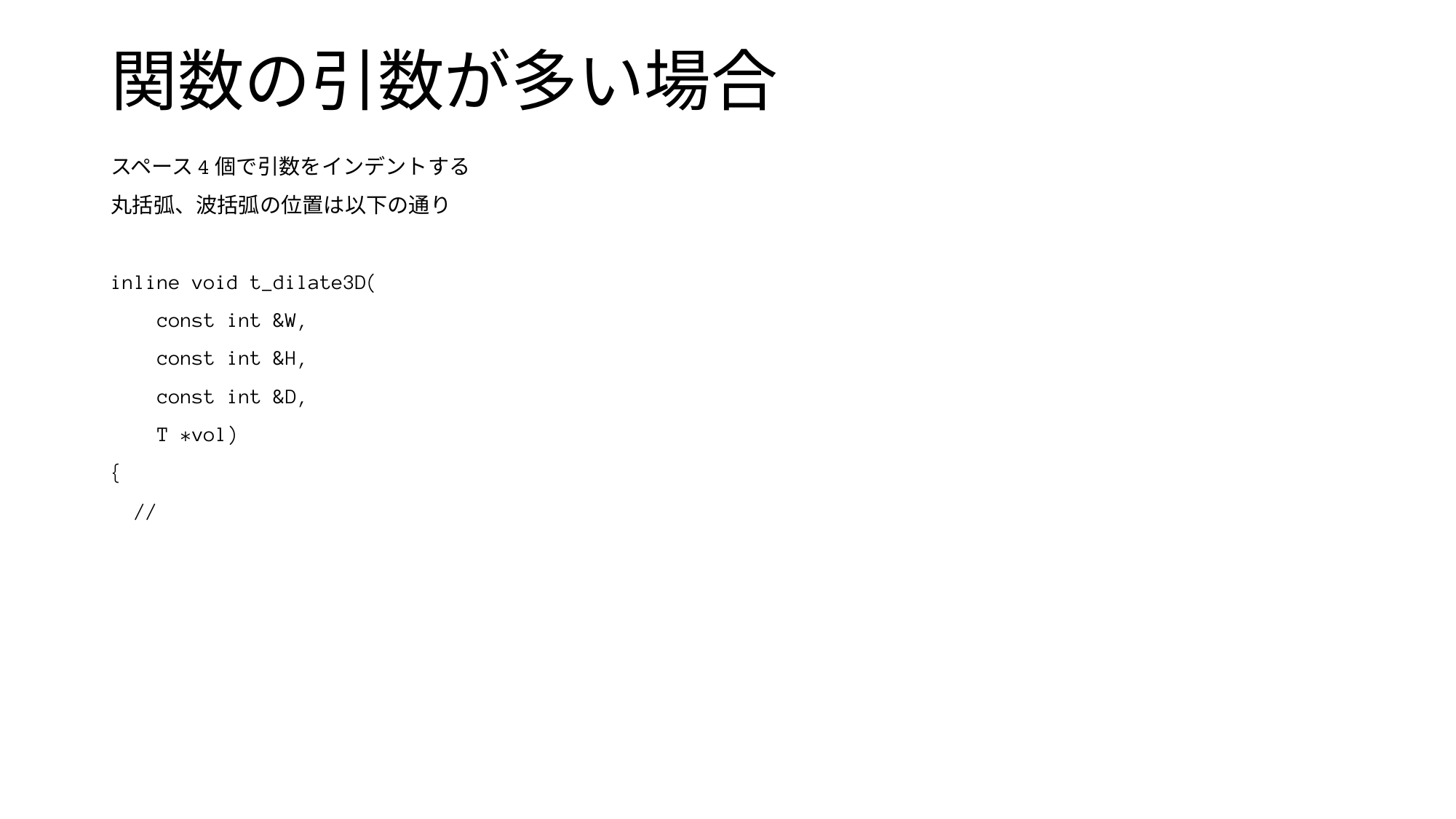

# 関数の引数が多い場合
スペース4個で引数をインデントする
丸括弧、波括弧の位置は以下の通り

inline void t_dilate3D(
    const int &W,
    const int &H,
    const int &D,
    T *vol)
{
  //